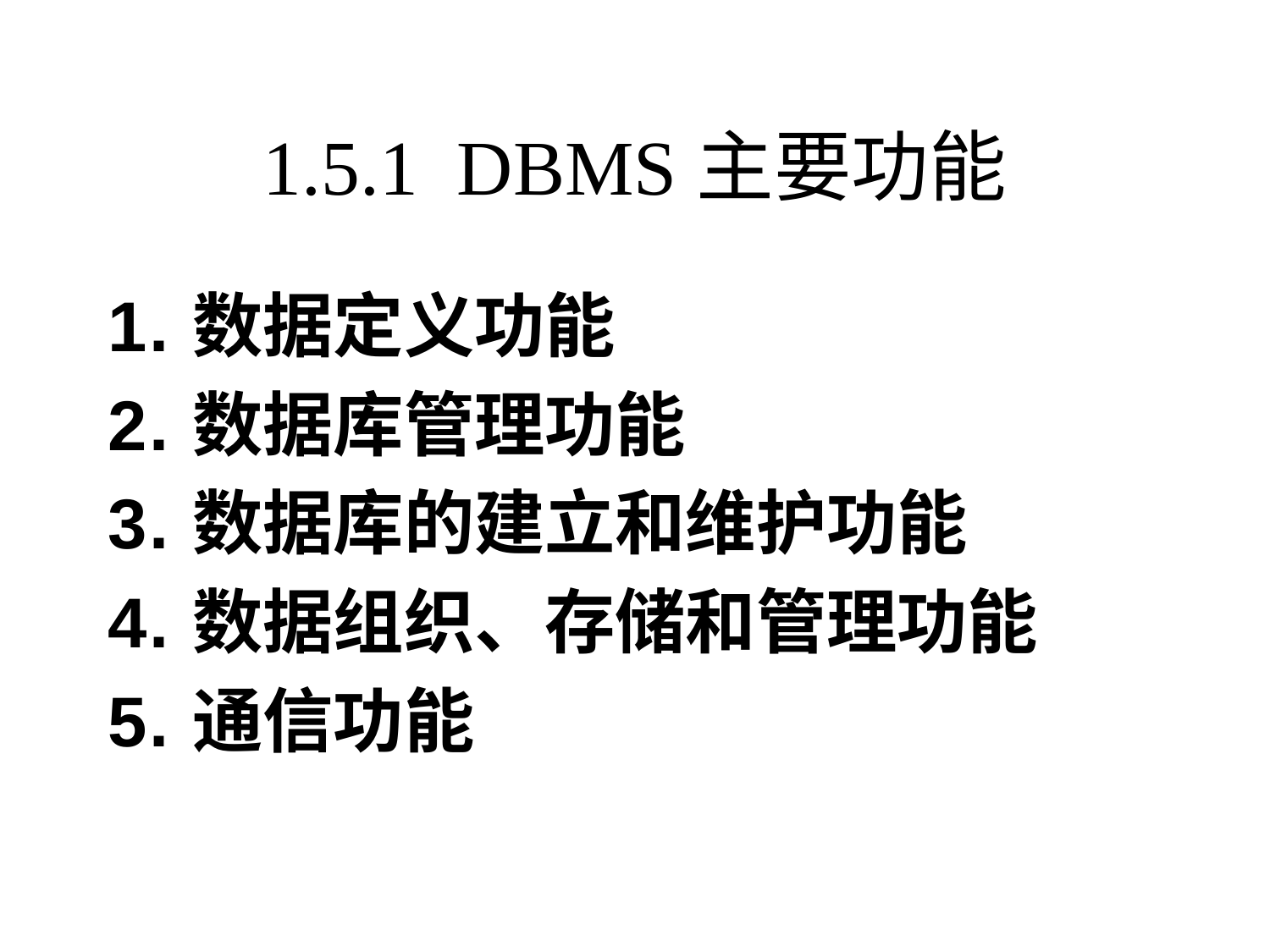

1.5.1  DBMS主要功能
数据定义功能
数据库管理功能
数据库的建立和维护功能
数据组织、存储和管理功能
通信功能